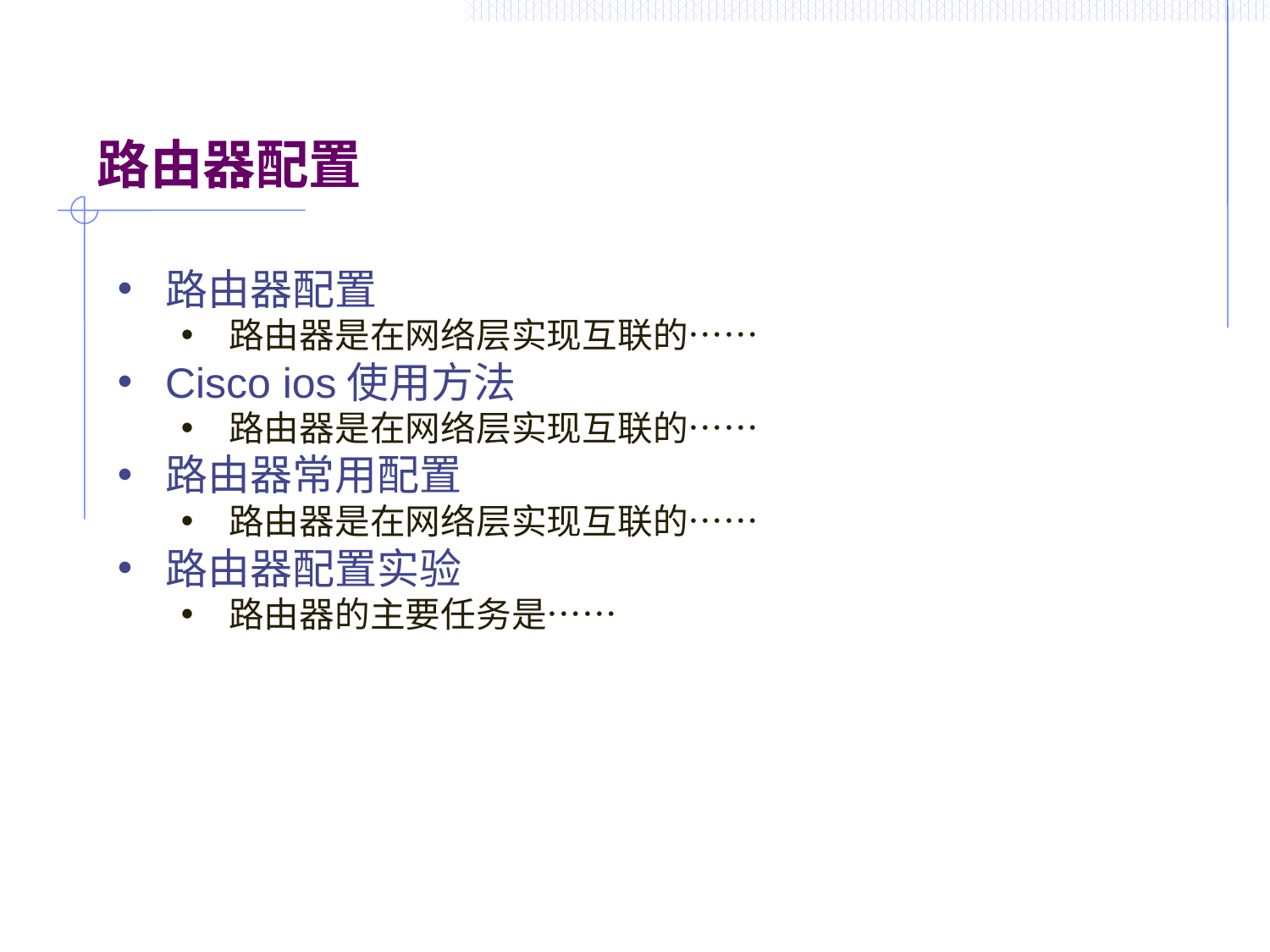

# 路由器配置
路由器配置
路由器是在网络层实现互联的……
Cisco ios使用方法
路由器是在网络层实现互联的……
路由器常用配置
路由器是在网络层实现互联的……
路由器配置实验
路由器的主要任务是……